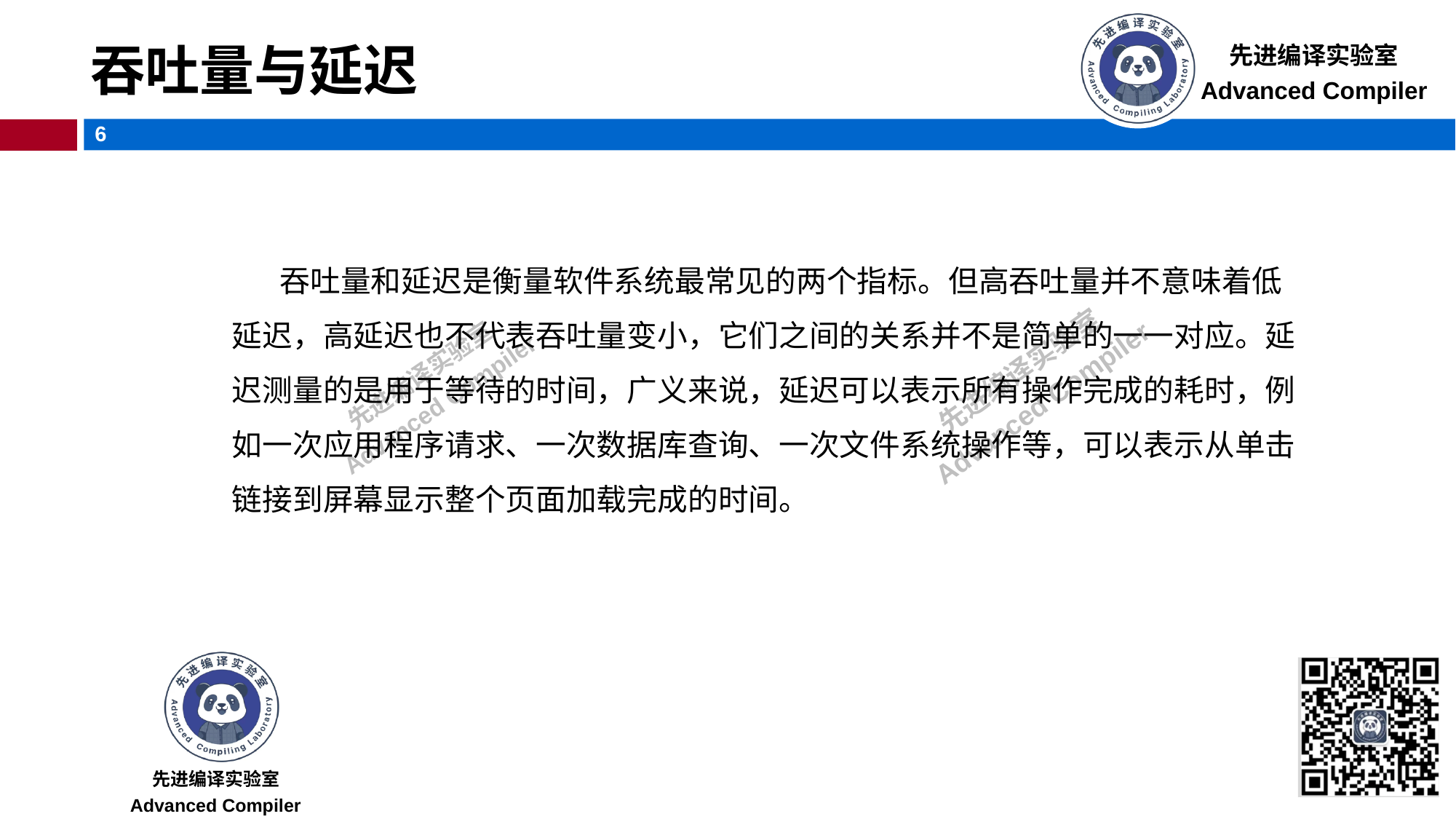

# 吞吐量与延迟
      吞吐量和延迟是衡量软件系统最常见的两个指标。但高吞吐量并不意味着低延迟，高延迟也不代表吞吐量变小，它们之间的关系并不是简单的一一对应。延迟测量的是用于等待的时间，广义来说，延迟可以表示所有操作完成的耗时，例如一次应用程序请求、一次数据库查询、一次文件系统操作等，可以表示从单击链接到屏幕显示整个页面加载完成的时间。